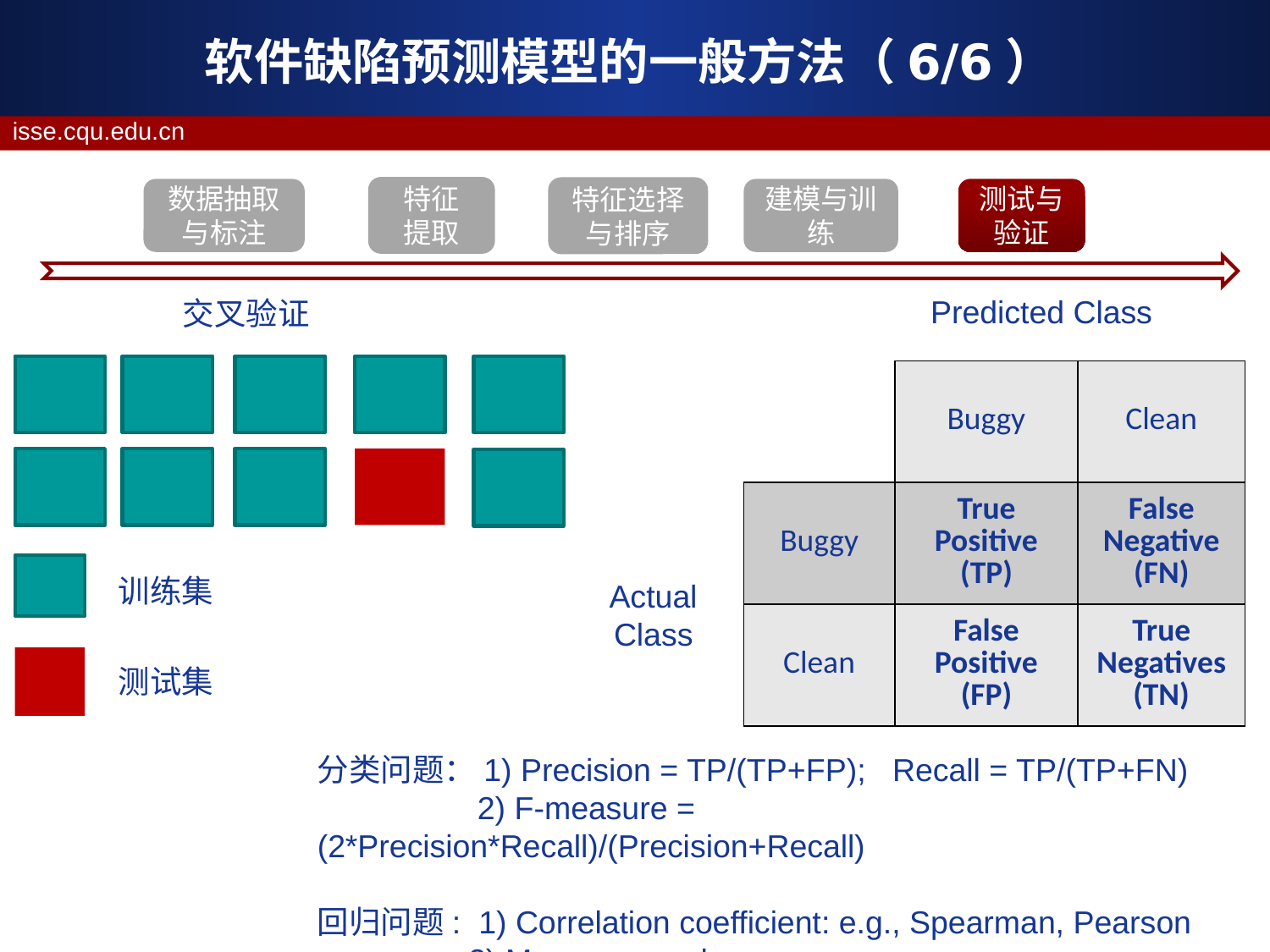

# 软件缺陷预测模型的一般方法（6/6）
特征
提取
特征选择与排序
数据抽取与标注
建模与训练
测试与验证

Predicted Class
交叉验证

|  | Buggy | Clean |
| --- | --- | --- |
| Buggy | True Positive (TP) | False Negative (FN) |
| Clean | False Positive (FP) | True Negatives (TN) |

训练集
Actual
Class

测试集
分类问题：1) Precision = TP/(TP+FP);   Recall = TP/(TP+FN)
                  2) F-measure = (2*Precision*Recall)/(Precision+Recall)

回归问题:  1) Correlation coefficient: e.g., Spearman, Pearson
                 2) Mean squared error